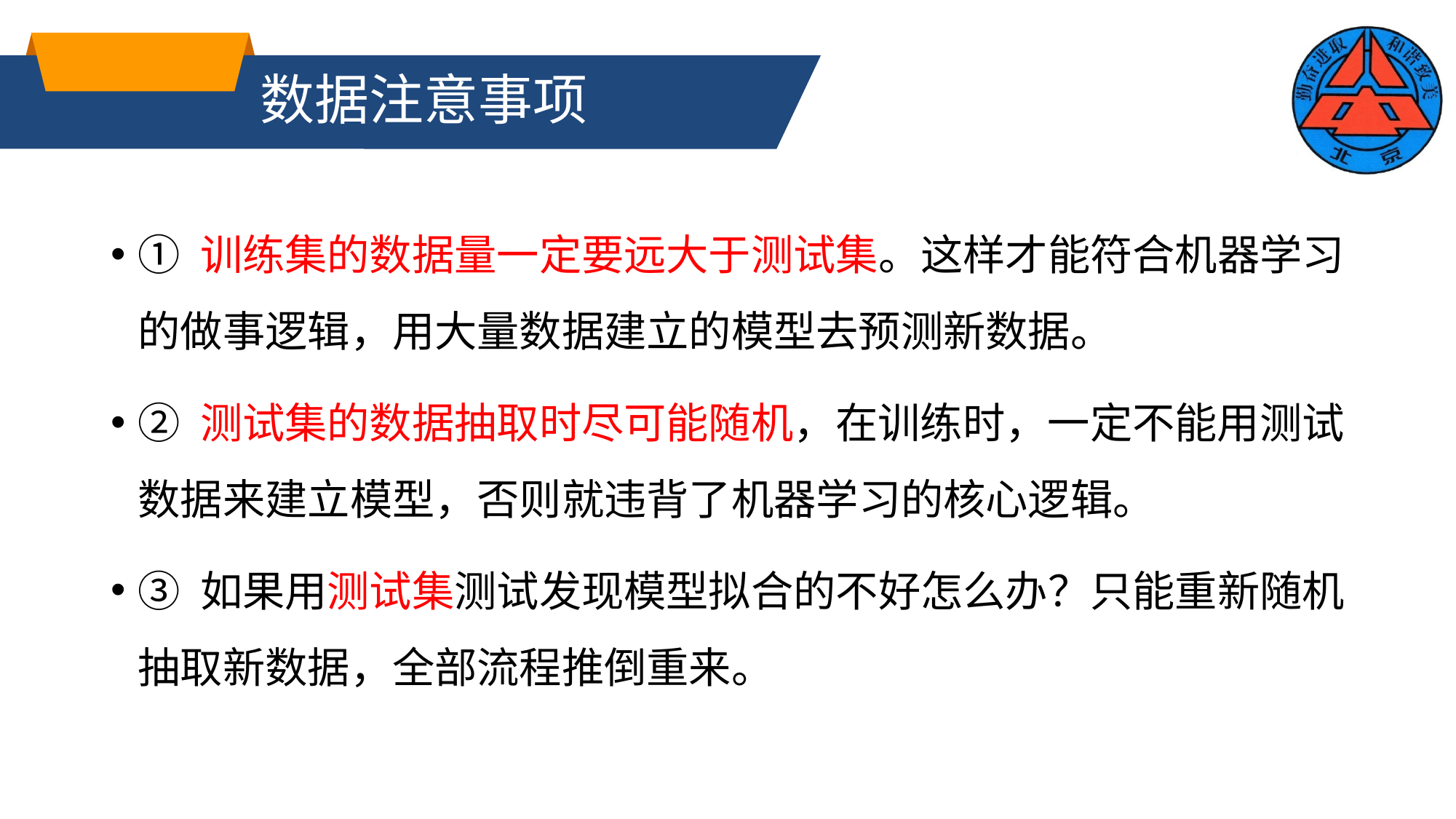

# 数据注意事项
① 训练集的数据量一定要远大于测试集。这样才能符合机器学习的做事逻辑，用大量数据建立的模型去预测新数据。
② 测试集的数据抽取时尽可能随机，在训练时，一定不能用测试数据来建立模型，否则就违背了机器学习的核心逻辑。
③ 如果用测试集测试发现模型拟合的不好怎么办？只能重新随机抽取新数据，全部流程推倒重来。